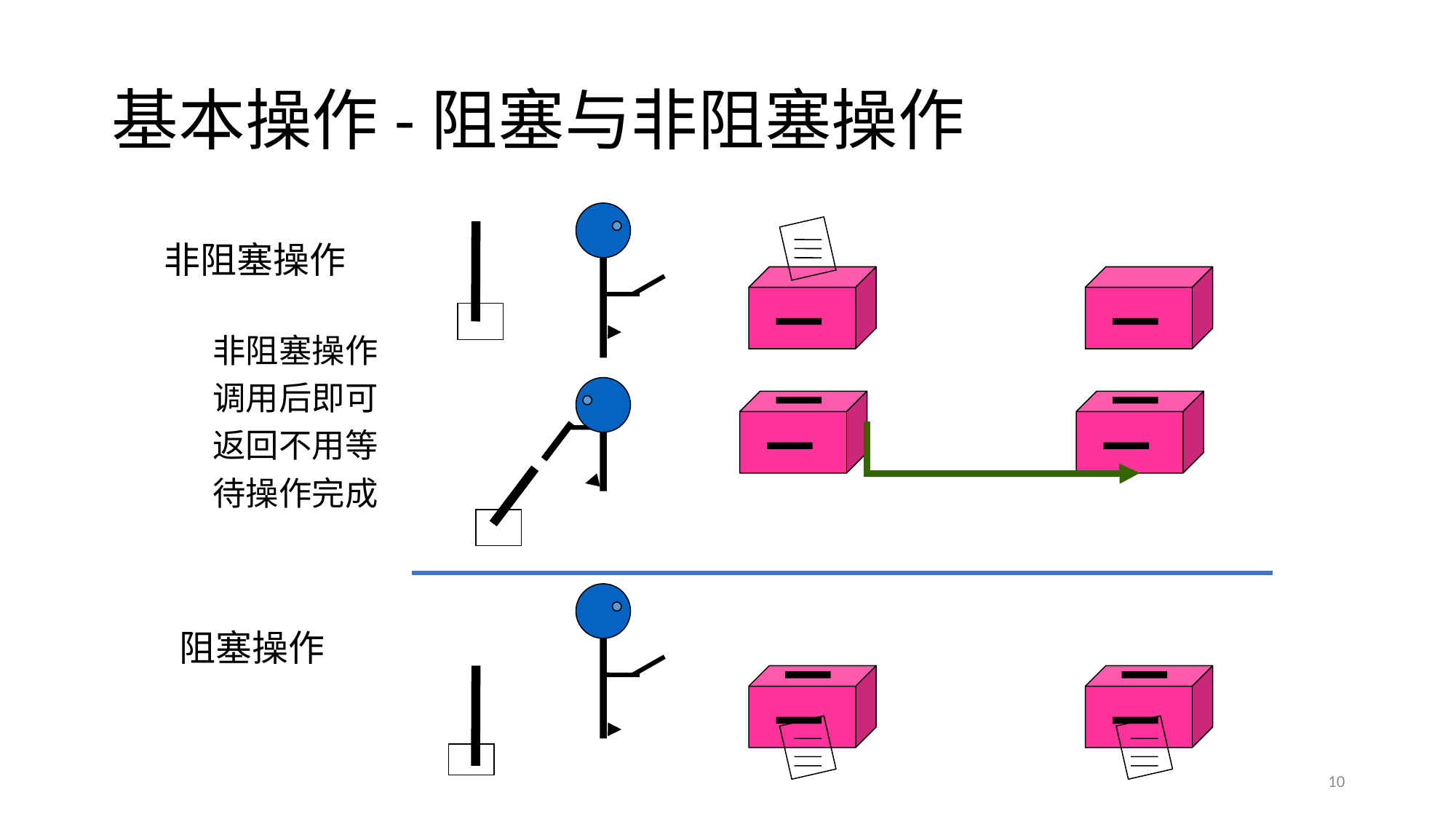

# 基本操作-阻塞与非阻塞操作

非阻塞操作

非阻塞操作调用后即可返回不用等待操作完成

阻塞操作

10